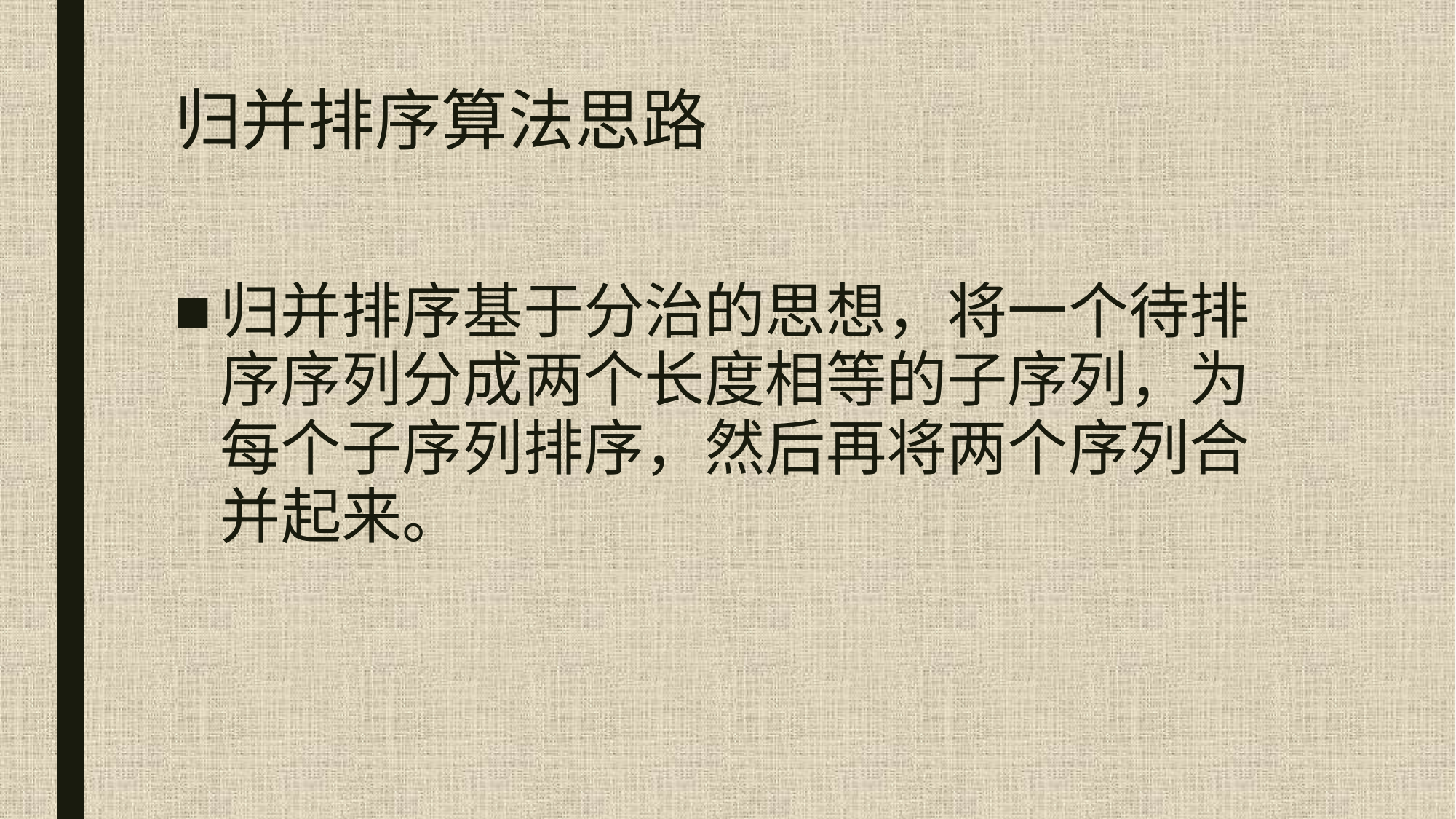

# 归并排序算法思路
归并排序基于分治的思想，将一个待排序序列分成两个长度相等的子序列，为每个子序列排序，然后再将两个序列合并起来。